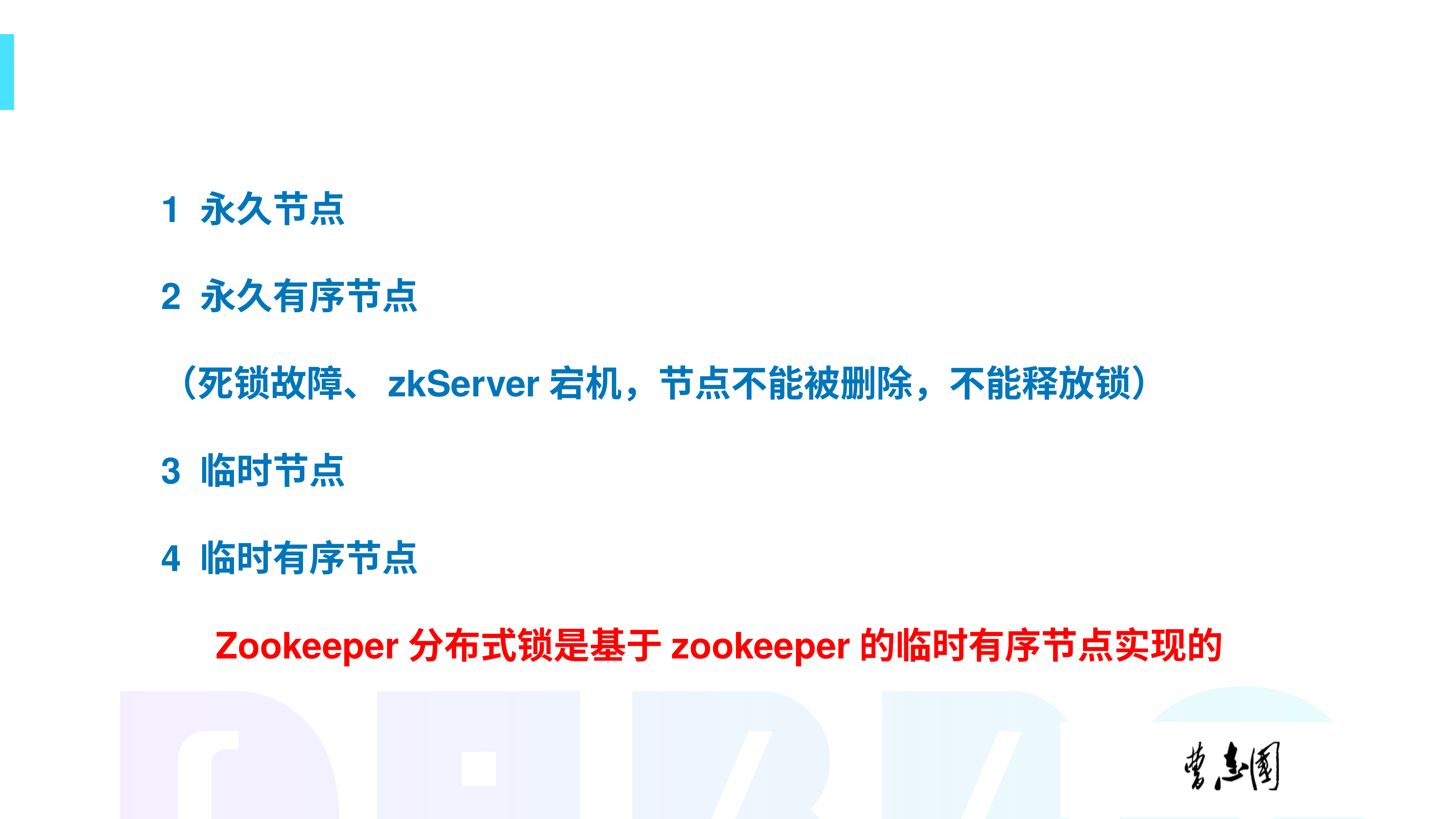

1 永久节点

2 永久有序节点

（死锁故障、zkServer宕机，节点不能被删除，不能释放锁）

3 临时节点

4 临时有序节点

	Zookeeper分布式锁是基于zookeeper的临时有序节点实现的